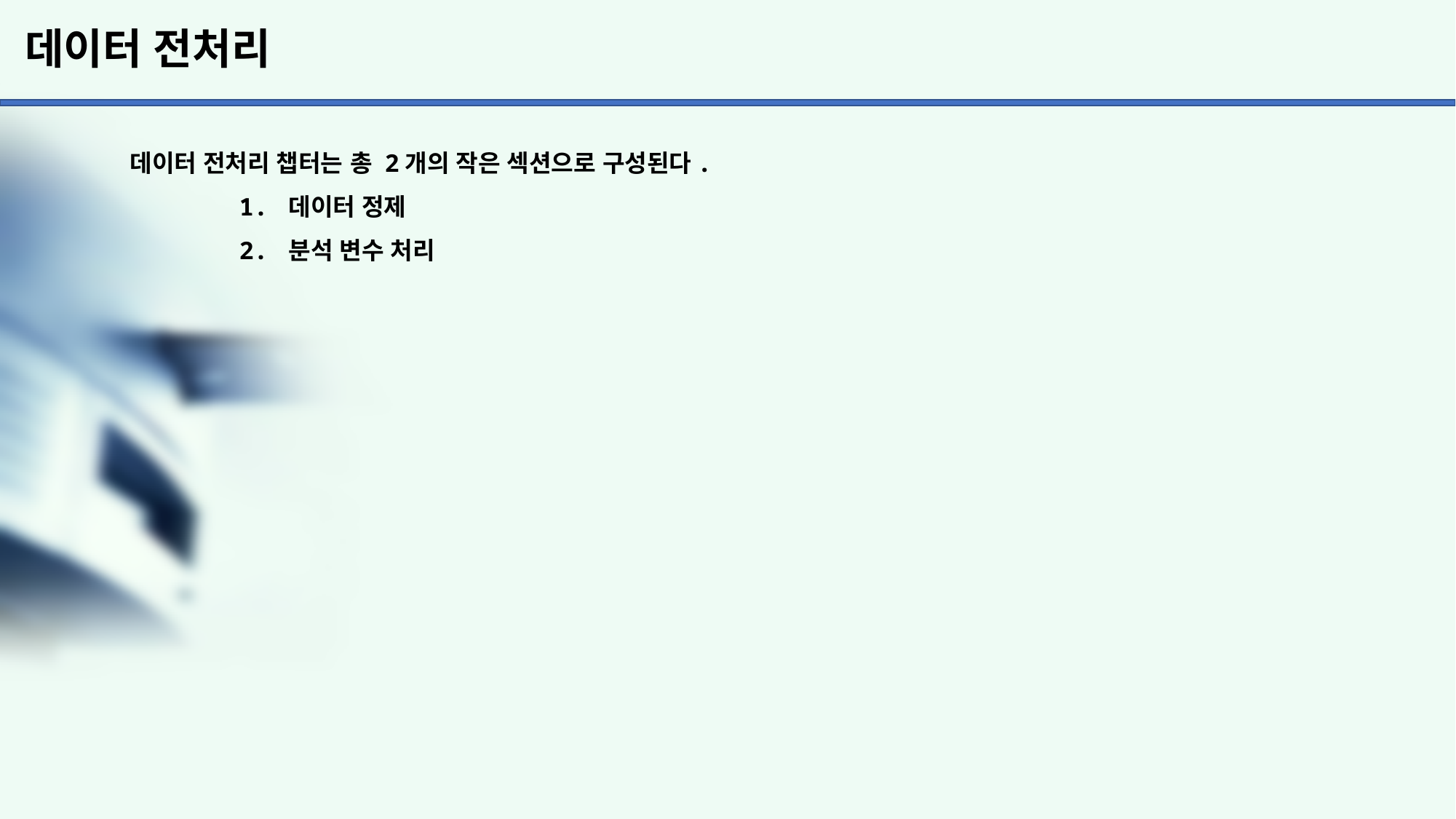

# 데이터 전처리
데이터 전처리 챕터는 총 2개의 작은 섹션으로 구성된다.
	1. 데이터 정제
 	2. 분석 변수 처리